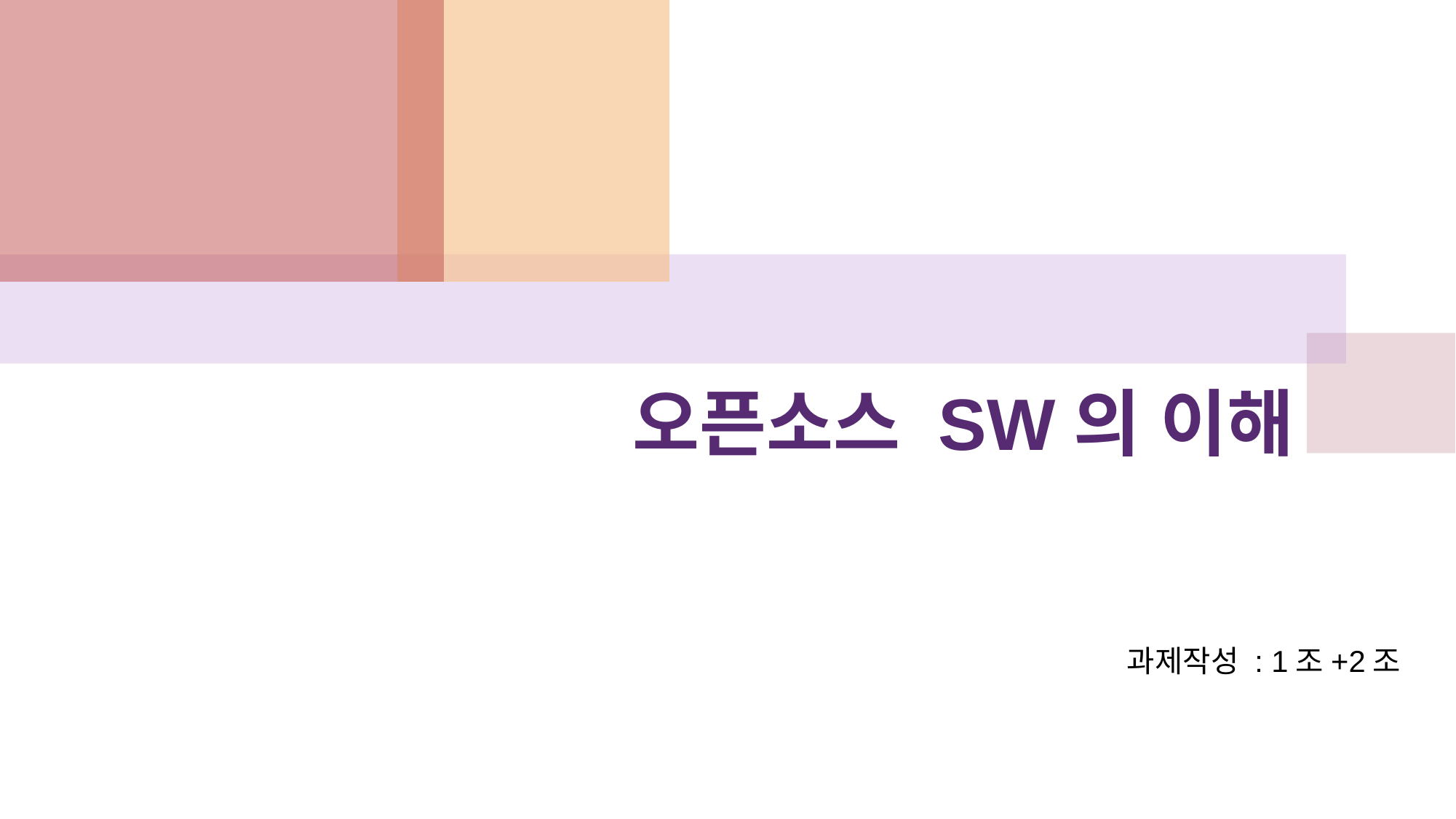

# 오픈소스 SW의 이해
과제작성 : 1조+2조